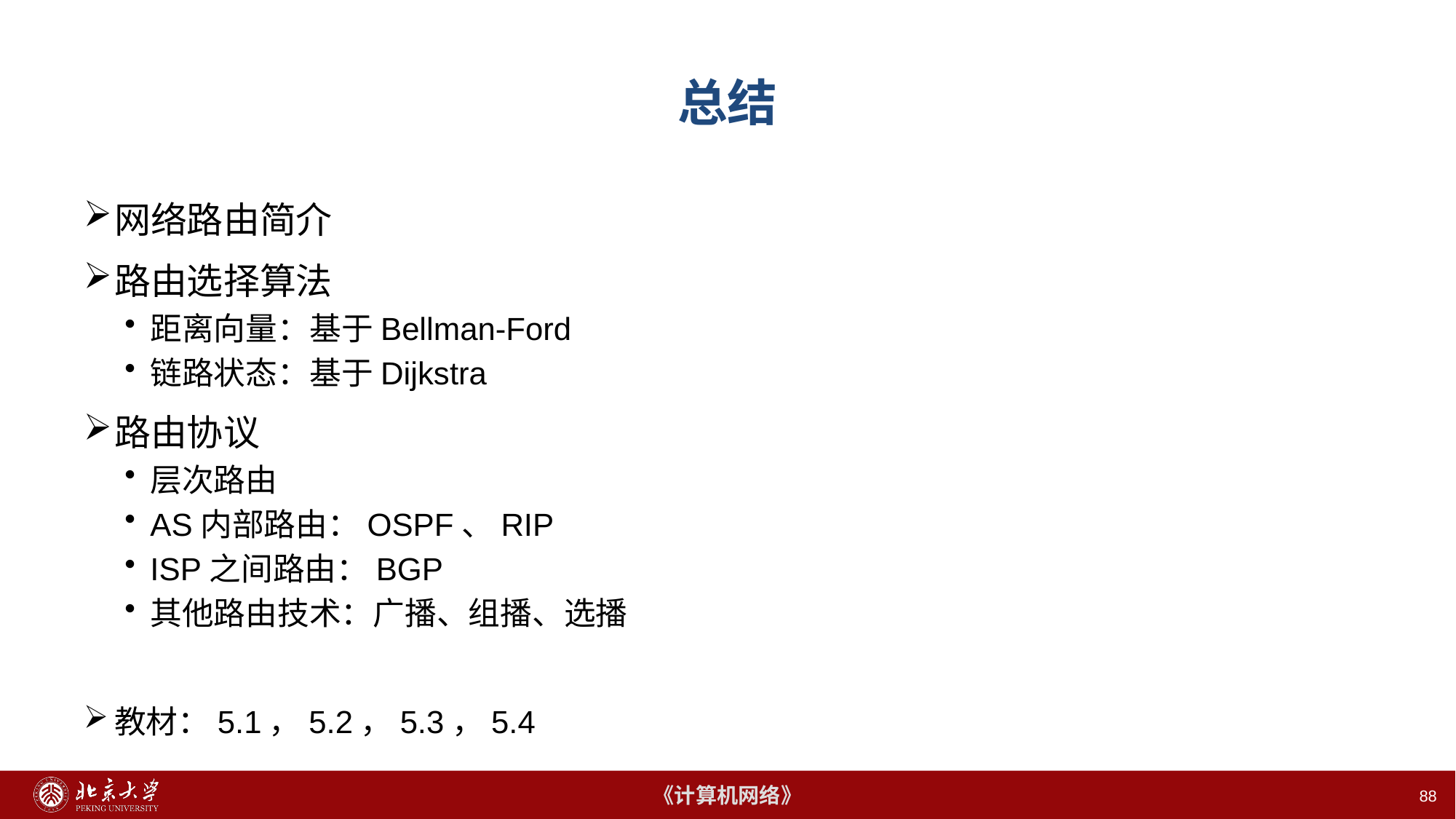

# 总结
网络路由简介
路由选择算法
距离向量：基于Bellman-Ford
链路状态：基于Dijkstra
路由协议
层次路由
AS内部路由：OSPF、RIP
ISP之间路由：BGP
其他路由技术：广播、组播、选播

教材：5.1，5.2，5.3，5.4
88